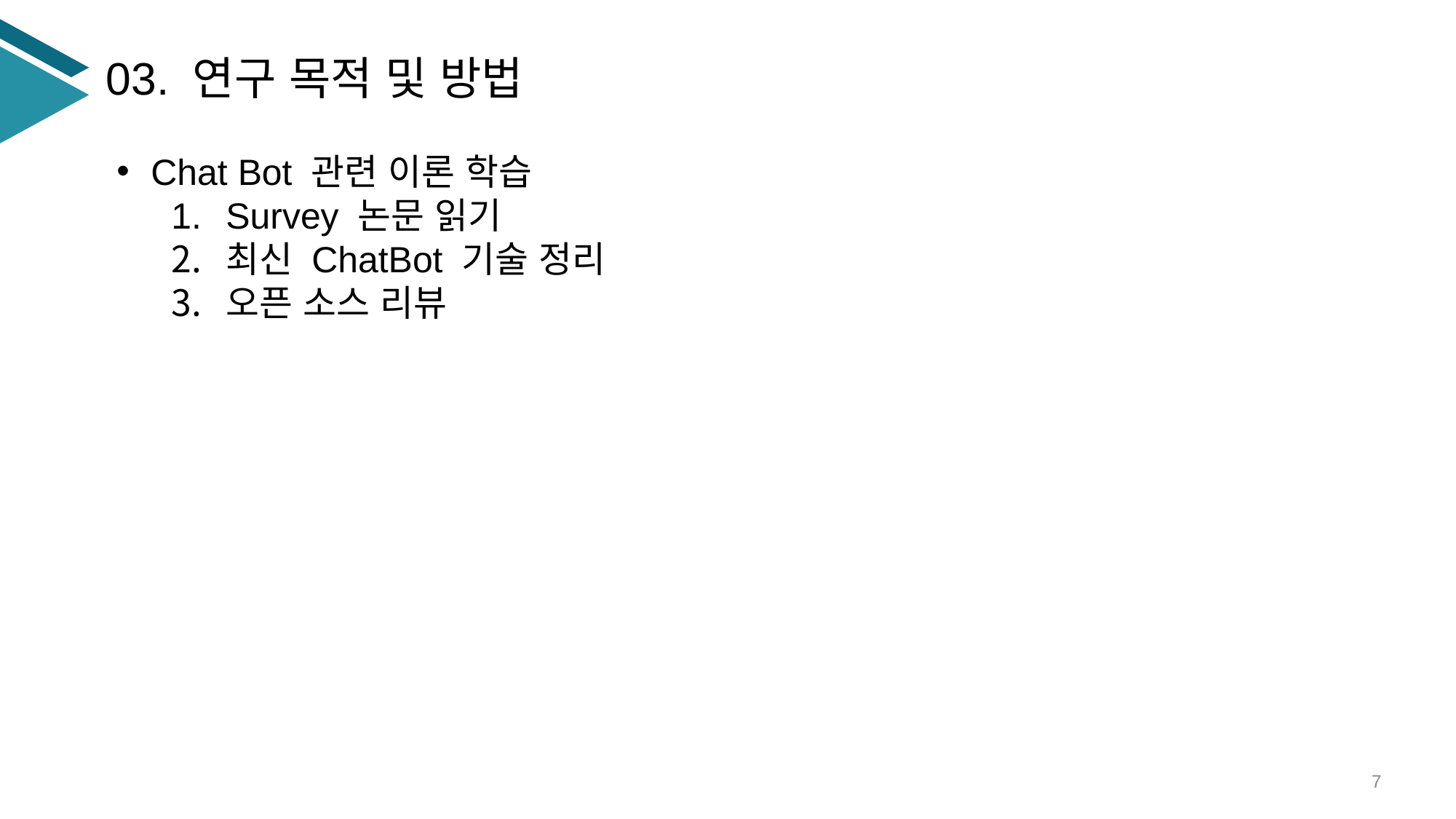

03. 연구 목적 및 방법

Chat Bot 관련 이론 학습
Survey 논문 읽기
최신 ChatBot 기술 정리
오픈 소스 리뷰
7